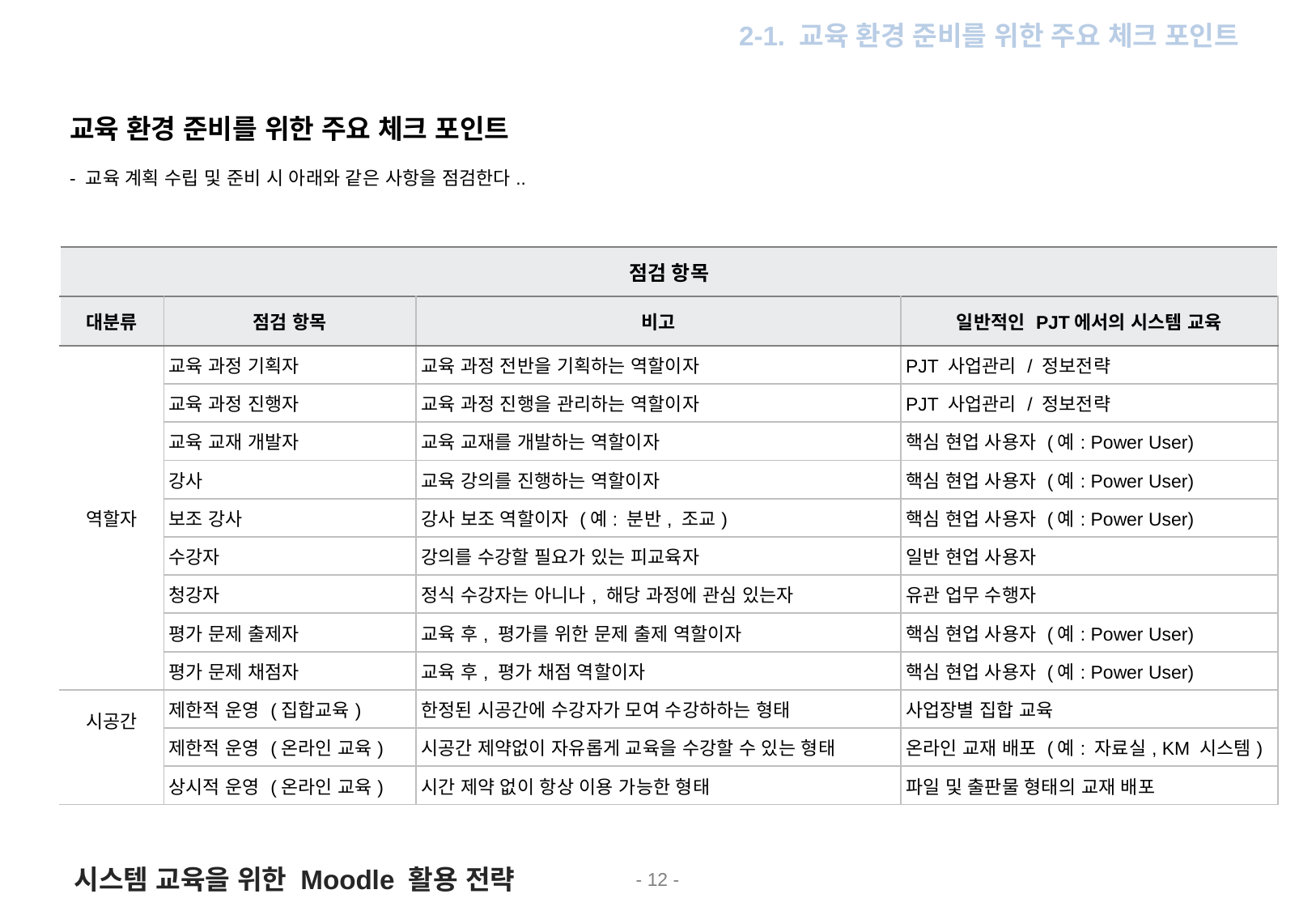

2. 교육 환경 분석
2-1. 교육 환경 준비를 위한 주요 체크 포인트
교육 환경 준비를 위한 주요 체크 포인트

- 교육 계획 수립 및 준비 시 아래와 같은 사항을 점검한다..
| 점검 항목 |  |  |  |
| --- | --- | --- | --- |
| 대분류 | 점검 항목 | 비고 | 일반적인 PJT에서의 시스템 교육 |
| 역할자 | 교육 과정 기획자 | 교육 과정 전반을 기획하는 역할이자 | PJT 사업관리 / 정보전략 |
|  | 교육 과정 진행자 | 교육 과정 진행을 관리하는 역할이자 | PJT 사업관리 / 정보전략 |
|  | 교육 교재 개발자 | 교육 교재를 개발하는 역할이자 | 핵심 현업 사용자 (예: Power User) |
|  | 강사 | 교육 강의를 진행하는 역할이자 | 핵심 현업 사용자 (예: Power User) |
|  | 보조 강사 | 강사 보조 역할이자 (예: 분반, 조교) | 핵심 현업 사용자 (예: Power User) |
|  | 수강자 | 강의를 수강할 필요가 있는 피교육자 | 일반 현업 사용자 |
|  | 청강자 | 정식 수강자는 아니나, 해당 과정에 관심 있는자 | 유관 업무 수행자 |
|  | 평가 문제 출제자 | 교육 후, 평가를 위한 문제 출제 역할이자 | 핵심 현업 사용자 (예: Power User) |
|  | 평가 문제 채점자 | 교육 후, 평가 채점 역할이자 | 핵심 현업 사용자 (예: Power User) |
| 시공간 | 제한적 운영 (집합교육) | 한정된 시공간에 수강자가 모여 수강하하는 형태 | 사업장별 집합 교육 |
|  | 제한적 운영 (온라인 교육) | 시공간 제약없이 자유롭게 교육을 수강할 수 있는 형태 | 온라인 교재 배포 (예: 자료실, KM 시스템) |
|  | 상시적 운영 (온라인 교육) | 시간 제약 없이 항상 이용 가능한 형태 | 파일 및 출판물 형태의 교재 배포 |